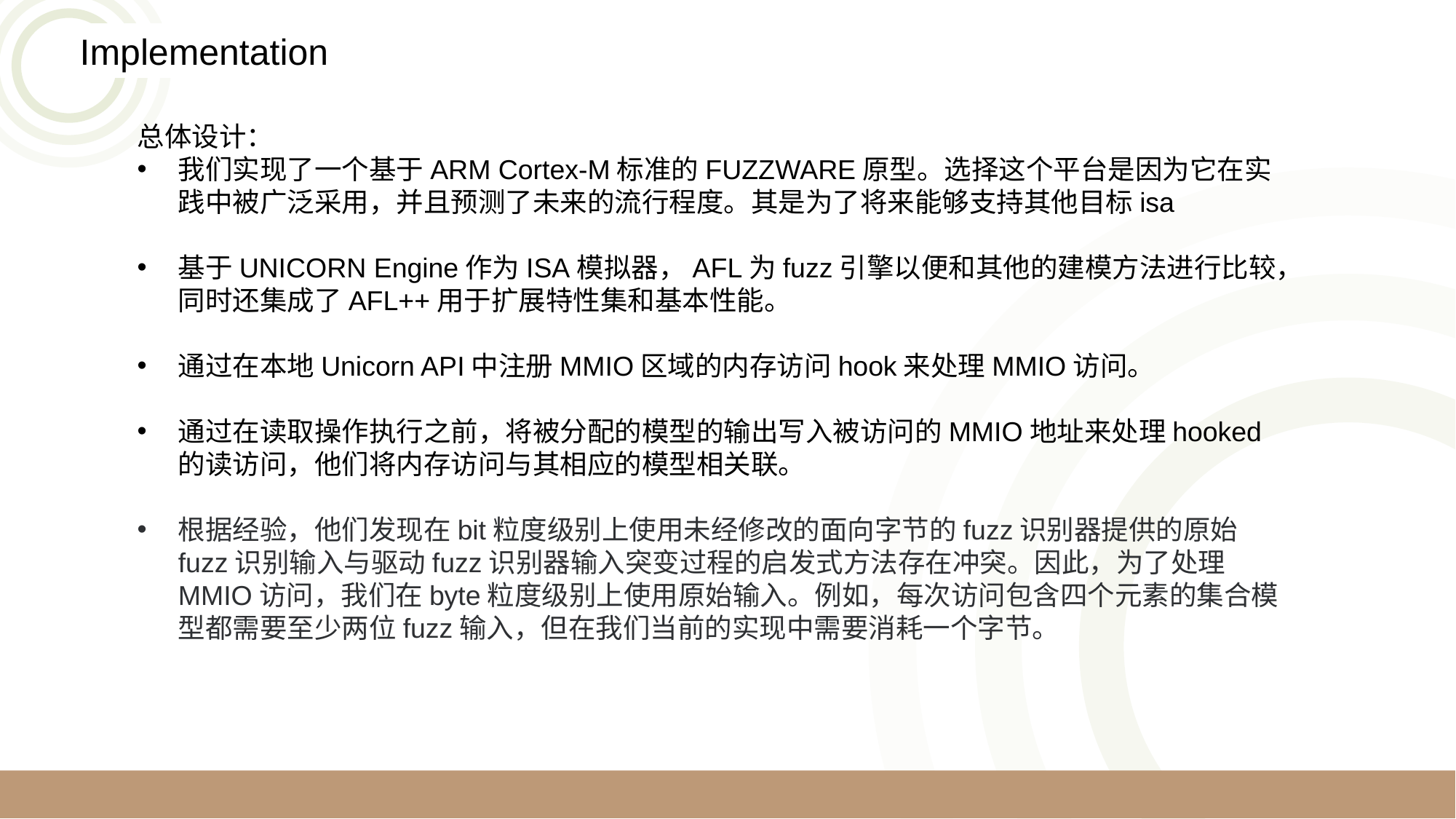

Implementation

总体设计：
我们实现了一个基于ARM Cortex-M标准的FUZZWARE原型。选择这个平台是因为它在实践中被广泛采用，并且预测了未来的流行程度。其是为了将来能够支持其他目标isa

基于UNICORN Engine作为ISA模拟器，AFL为fuzz引擎以便和其他的建模方法进行比较，同时还集成了AFL++用于扩展特性集和基本性能。

通过在本地Unicorn API中注册MMIO区域的内存访问hook来处理MMIO访问。

通过在读取操作执行之前，将被分配的模型的输出写入被访问的MMIO地址来处理hooked的读访问，他们将内存访问与其相应的模型相关联。

根据经验，他们发现在bit粒度级别上使用未经修改的面向字节的fuzz识别器提供的原始fuzz识别输入与驱动fuzz识别器输入突变过程的启发式方法存在冲突。因此，为了处理MMIO访问，我们在byte粒度级别上使用原始输入。例如，每次访问包含四个元素的集合模型都需要至少两位fuzz输入，但在我们当前的实现中需要消耗一个字节。